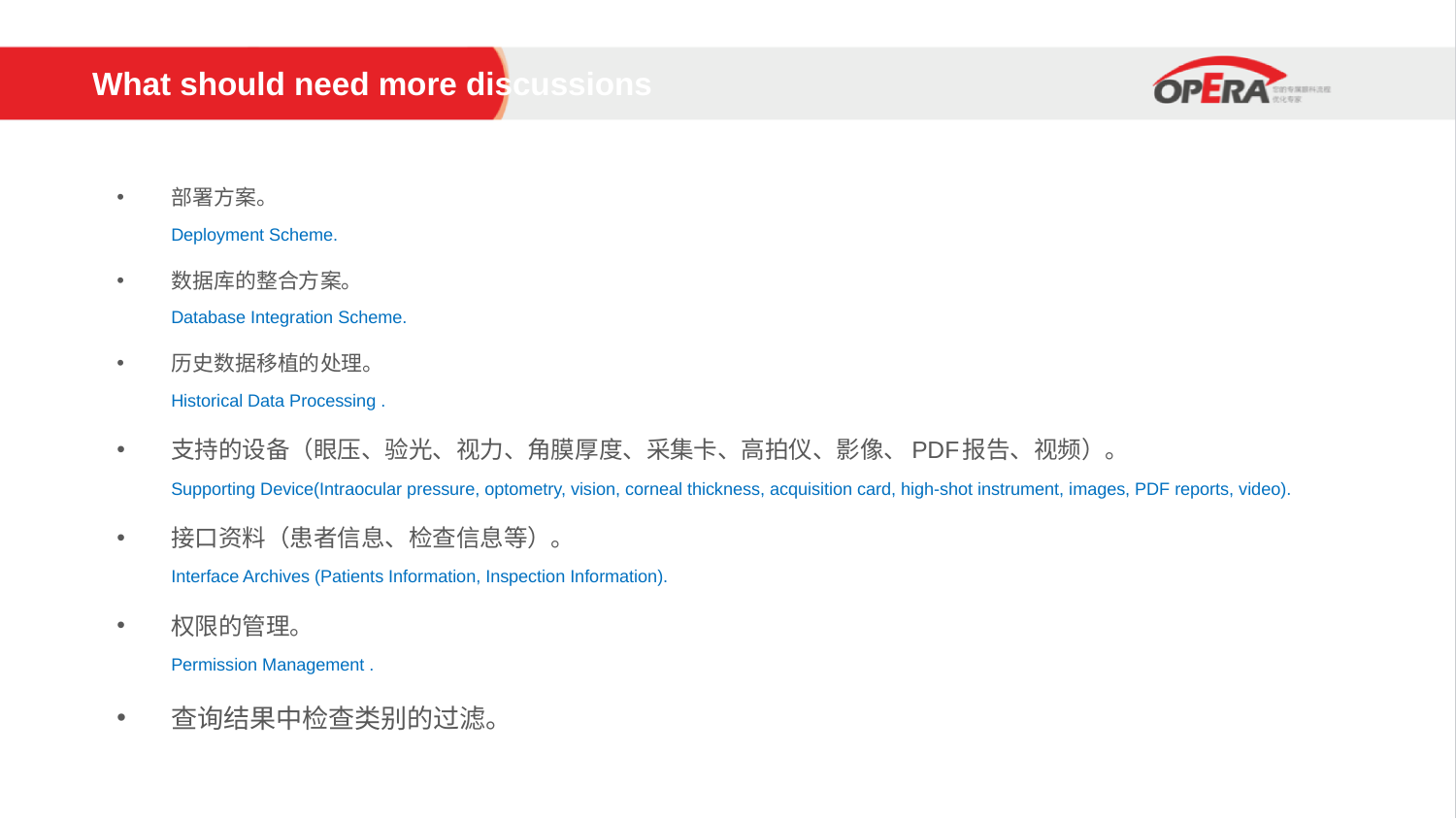

# What should need more discussions
部署方案。
	Deployment Scheme.
数据库的整合方案。
	Database Integration Scheme.
历史数据移植的处理。
	Historical Data Processing .
支持的设备（眼压、验光、视力、角膜厚度、采集卡、高拍仪、影像、PDF报告、视频）。
	Supporting Device(Intraocular pressure, optometry, vision, corneal thickness, acquisition card, high-shot instrument, images, PDF reports, video).
接口资料（患者信息、检查信息等）。
	Interface Archives (Patients Information, Inspection Information).
权限的管理。
	Permission Management .
查询结果中检查类别的过滤。